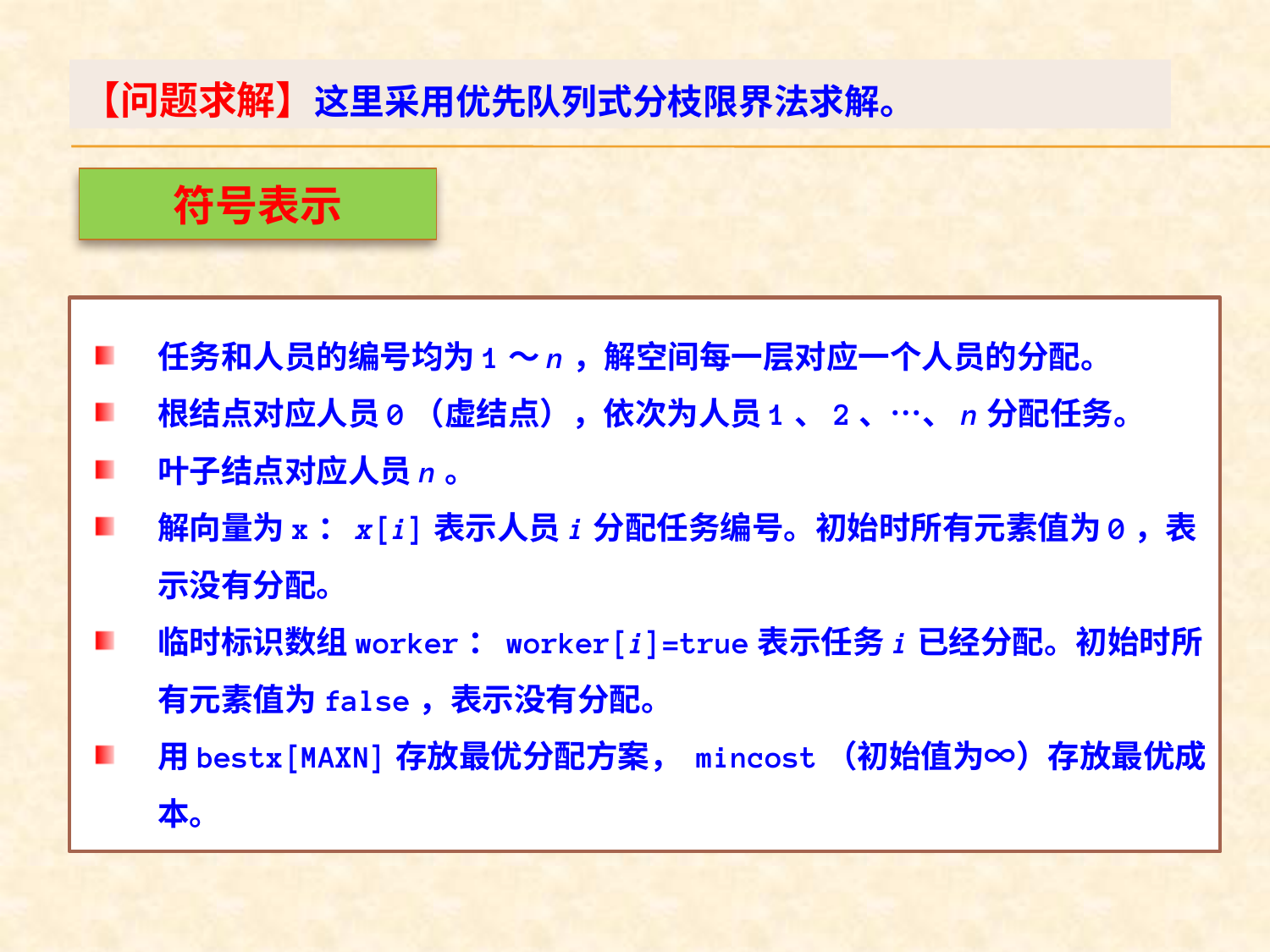

【问题求解】这里采用优先队列式分枝限界法求解。
符号表示
任务和人员的编号均为1～n，解空间每一层对应一个人员的分配。
根结点对应人员0（虚结点），依次为人员1、2、…、n分配任务。
叶子结点对应人员n。
解向量为x：x[i]表示人员i分配任务编号。初始时所有元素值为0，表示没有分配。
临时标识数组worker：worker[i]=true表示任务i已经分配。初始时所有元素值为false，表示没有分配。
用bestx[MAXN]存放最优分配方案， mincost（初始值为∞）存放最优成本。